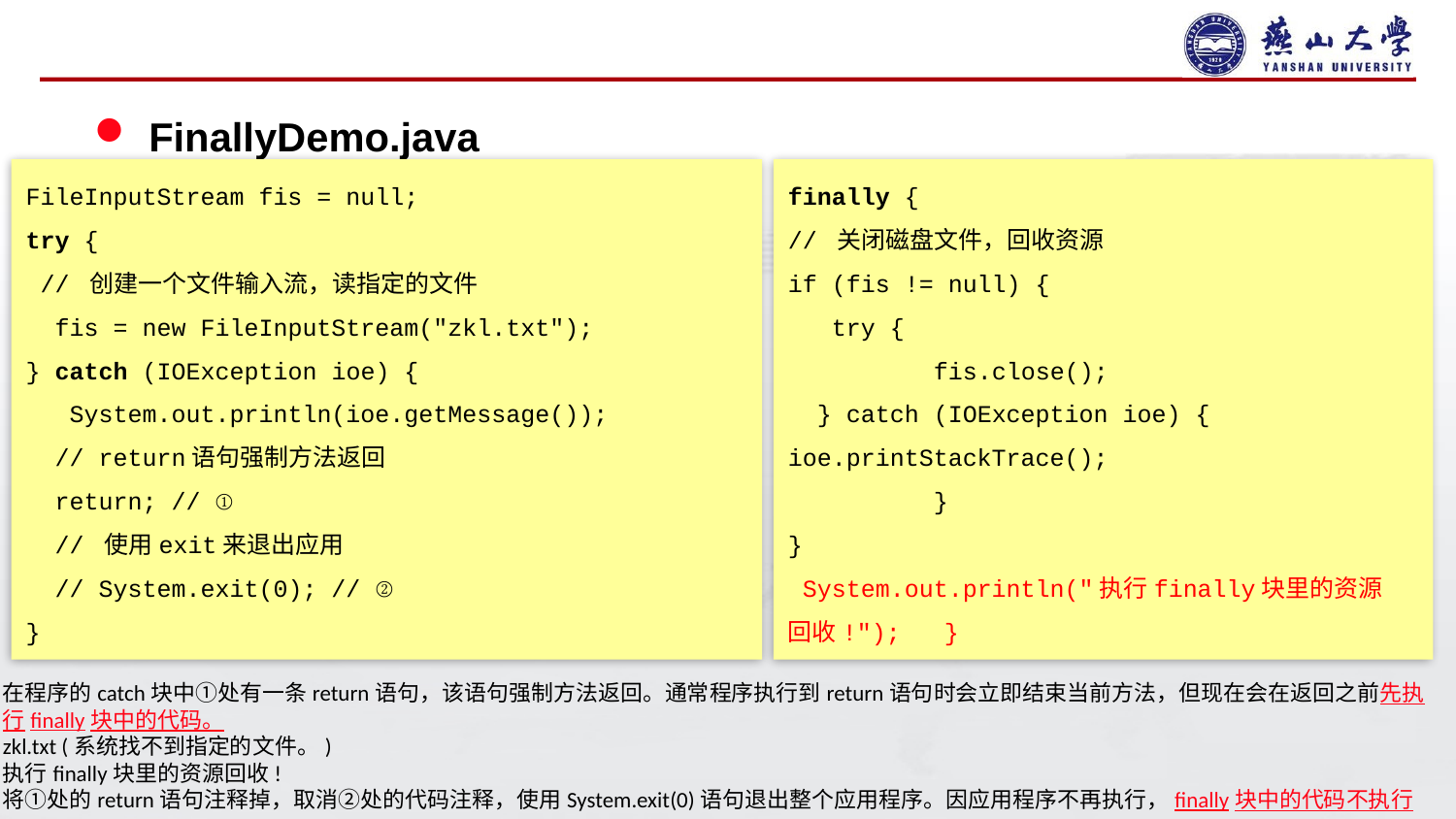

#
FinallyDemo.java
FileInputStream fis = null;
try {
 // 创建一个文件输入流，读指定的文件
  fis = new FileInputStream("zkl.txt");
} catch (IOException ioe) {
   System.out.println(ioe.getMessage());
  // return语句强制方法返回
  return; // ①
  // 使用exit来退出应用
  // System.exit(0); // ②
}
finally {
// 关闭磁盘文件，回收资源
if (fis != null) {
   try {
	fis.close();
  } catch (IOException ioe) {		ioe.printStackTrace();
	}
}
 System.out.println("执行finally块里的资源
回收!");   }
在程序的catch块中①处有一条return语句，该语句强制方法返回。通常程序执行到return语句时会立即结束当前方法，但现在会在返回之前先执行finally块中的代码。
zkl.txt (系统找不到指定的文件。)
执行finally块里的资源回收!
将①处的return语句注释掉，取消②处的代码注释，使用System.exit(0)语句退出整个应用程序。因应用程序不再执行，finally块中的代码不执行